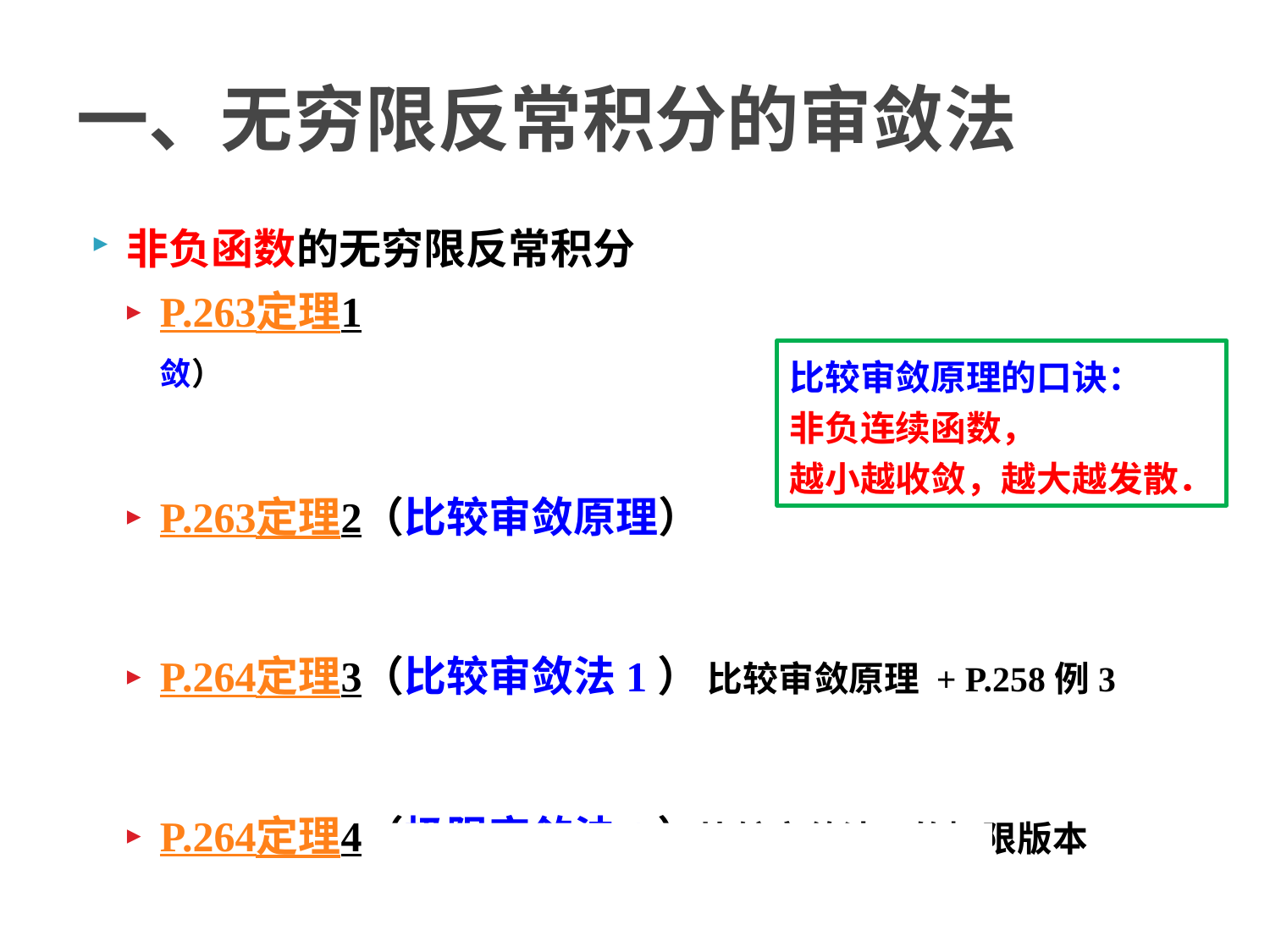

# 一、无穷限反常积分的审敛法
非负函数的无穷限反常积分
P.263定理1（被积函数非负连续  + 变上限积分有上界 ⇒反常积分收敛）

P.263定理2（比较审敛原理）

P.264定理3（比较审敛法1） 比较审敛原理 + P.258例3

P.264定理4（极限审敛法1）比较审敛法1的极限版本

可正可负函数的无穷限反常积分
P.266定理5（绝对收敛的反常积分必定收敛）

比较审敛原理的口诀：
非负连续函数，
越小越收敛，越大越发散．